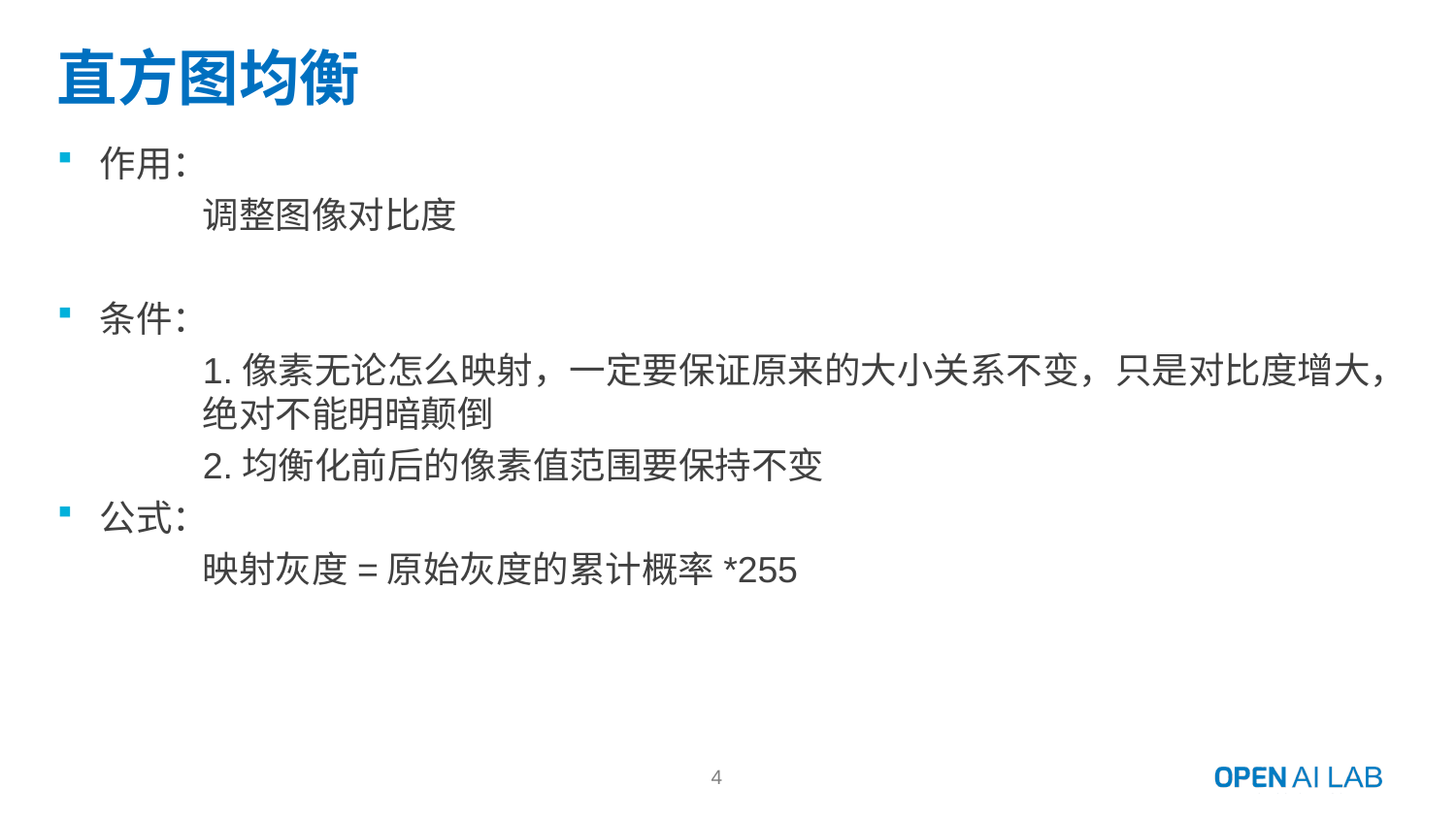

# 直方图均衡
作用：
	调整图像对比度

条件：
	1.像素无论怎么映射，一定要保证原来的大小关系不变，只是对比度增大，	绝对不能明暗颠倒
	2.均衡化前后的像素值范围要保持不变
公式：
	映射灰度=原始灰度的累计概率*255